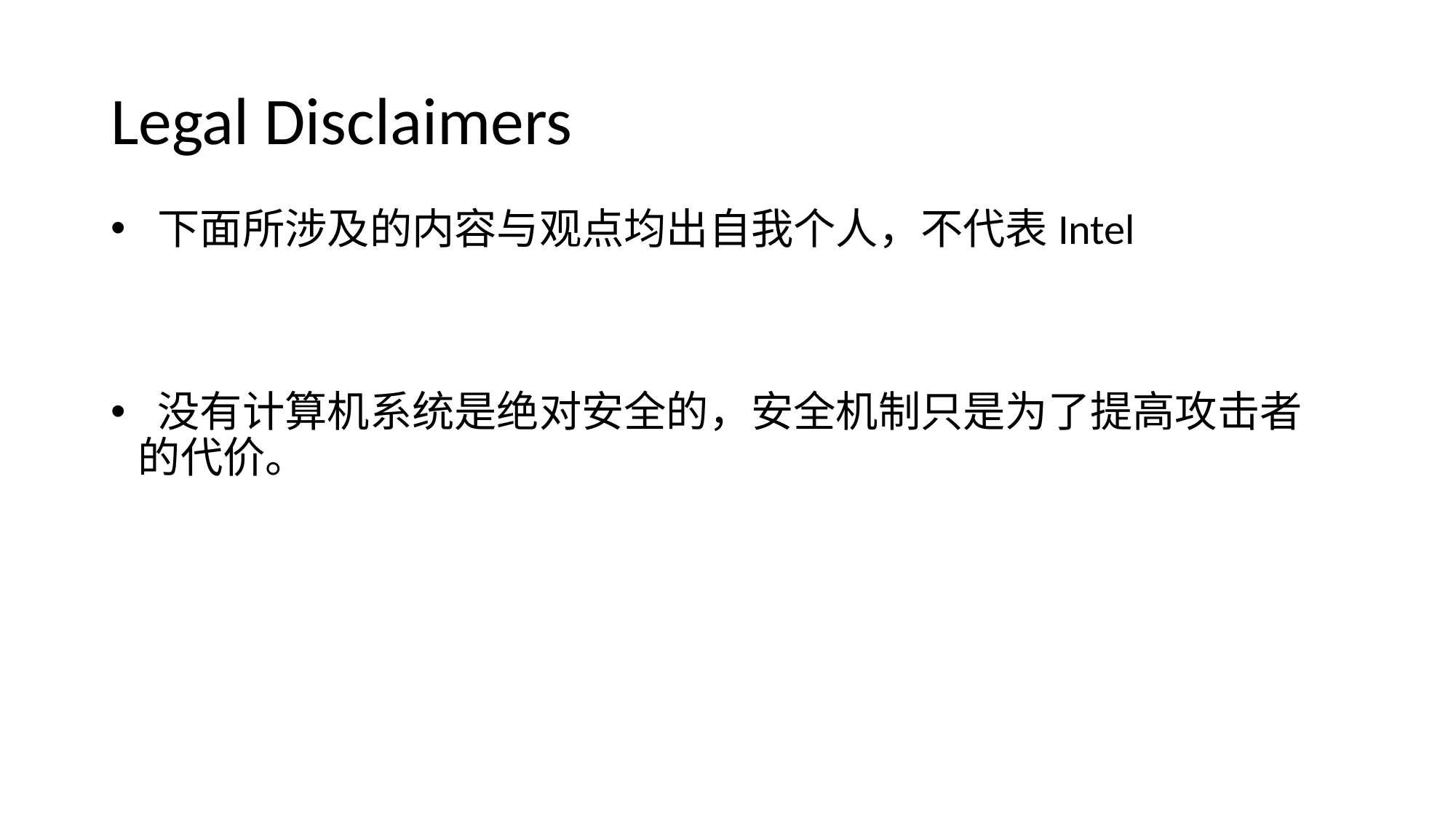

# Legal Disclaimers
 下面所涉及的内容与观点均出自我个人，不代表Intel

 没有计算机系统是绝对安全的，安全机制只是为了提高攻击者的代价。